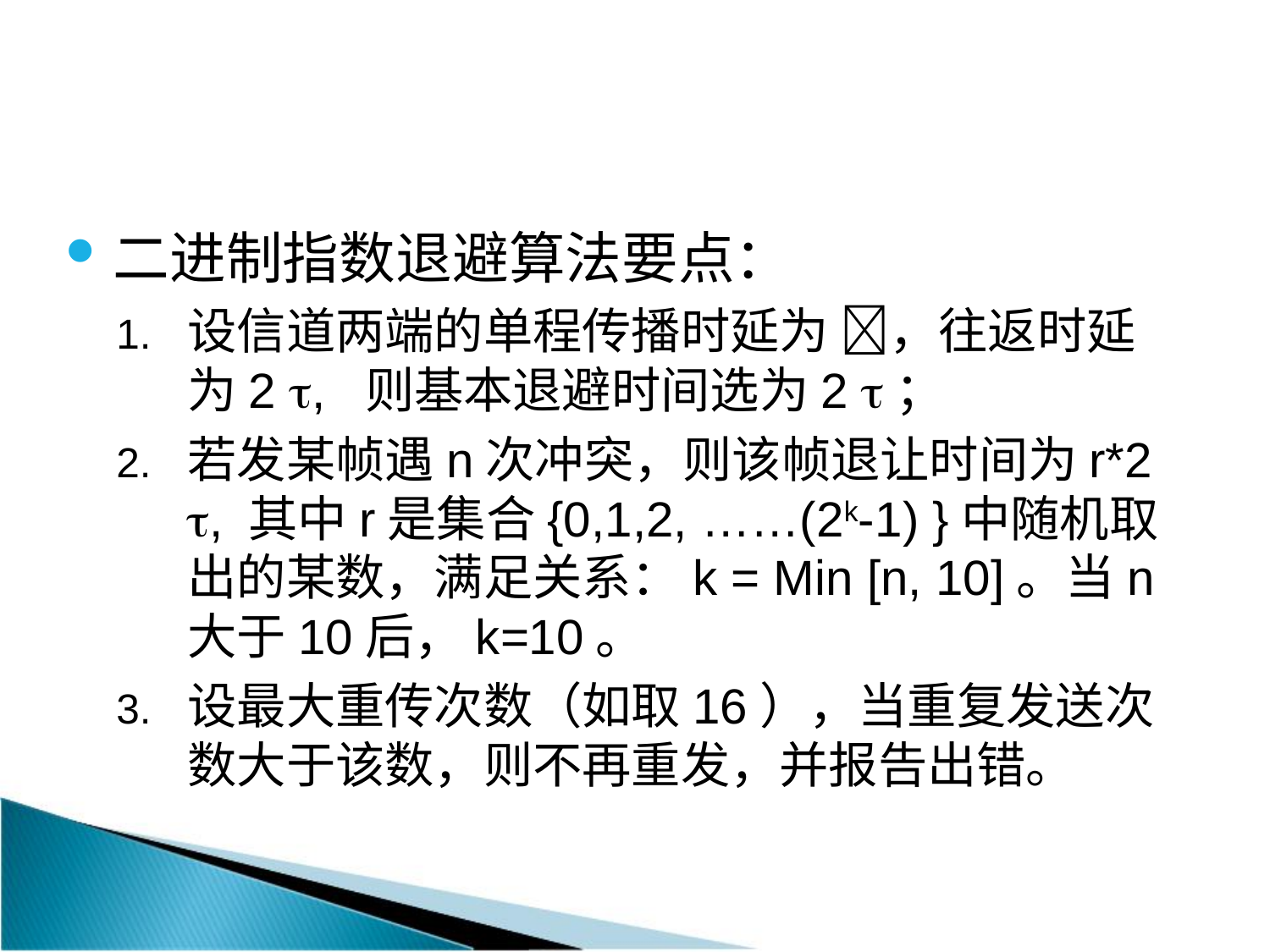

二进制指数退避算法要点：
设信道两端的单程传播时延为 τ，往返时延为2 τ,  则基本退避时间选为2 τ；
若发某帧遇n次冲突，则该帧退让时间为r*2 τ, 其中r是集合{0,1,2, ……(2k-1) }中随机取出的某数，满足关系：k = Min [n, 10]。当n大于10后，k=10。
设最大重传次数（如取16），当重复发送次数大于该数，则不再重发，并报告出错。